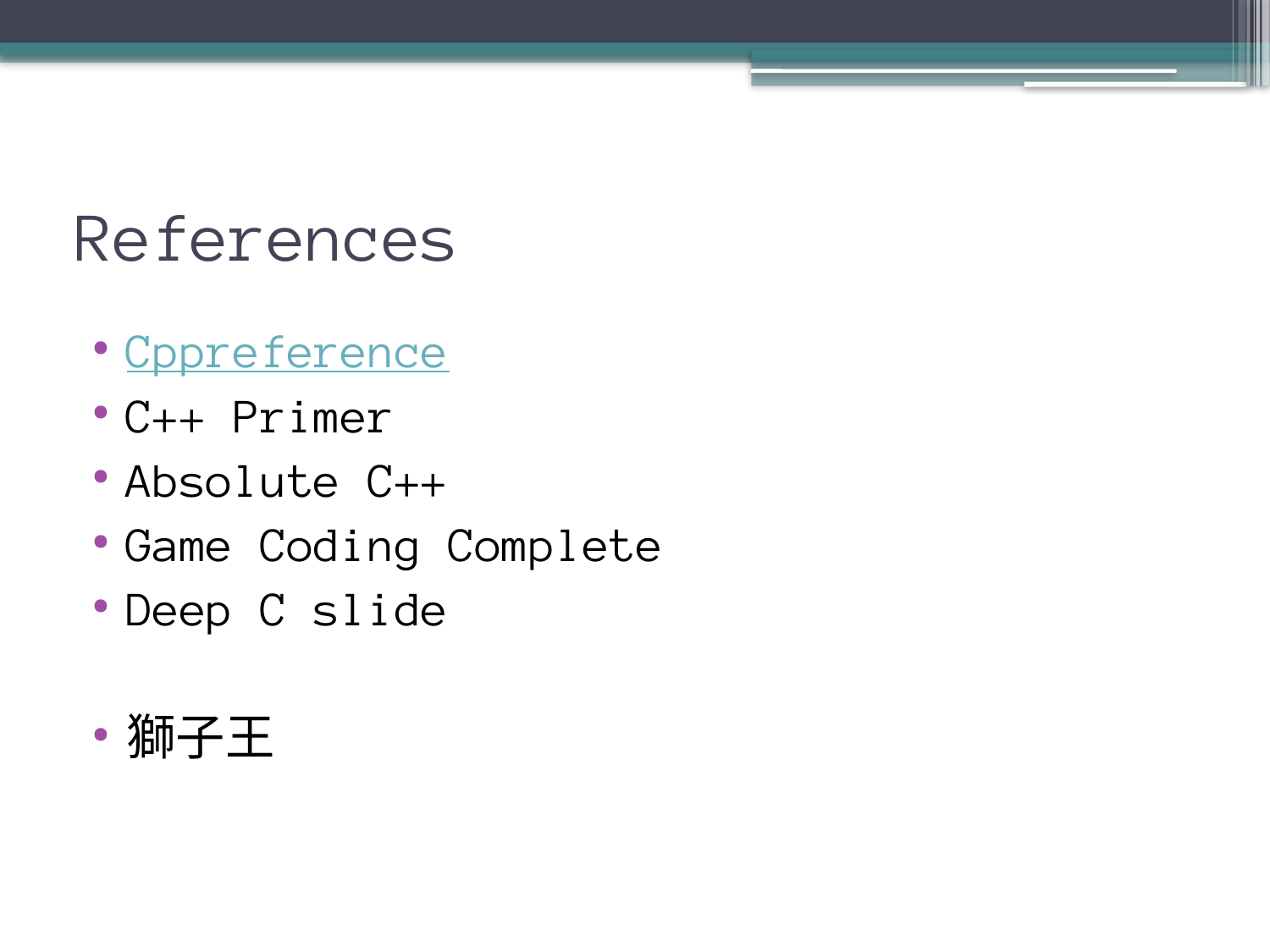

# References
Cppreference
C++ Primer
Absolute C++
Game Coding Complete
Deep C slide

獅子王